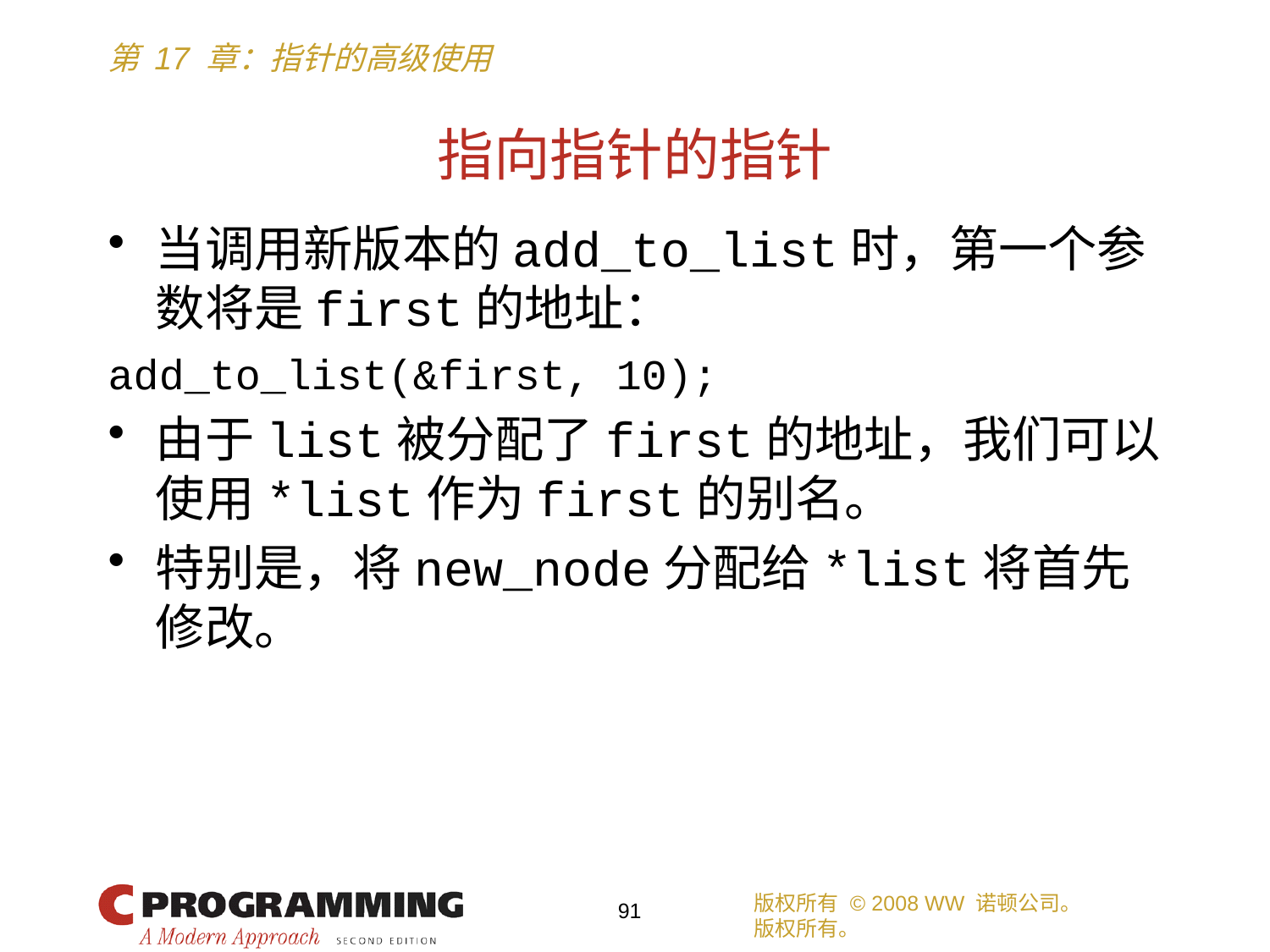

# 指向指针的指针
当调用新版本的add_to_list时，第一个参数将是first的地址：
add_to_list(&first, 10);
由于list被分配了first的地址，我们可以使用*list作为first的别名。
特别是，将new_node分配给*list将首先修改。
版权所有 © 2008 WW 诺顿公司。
版权所有。
91